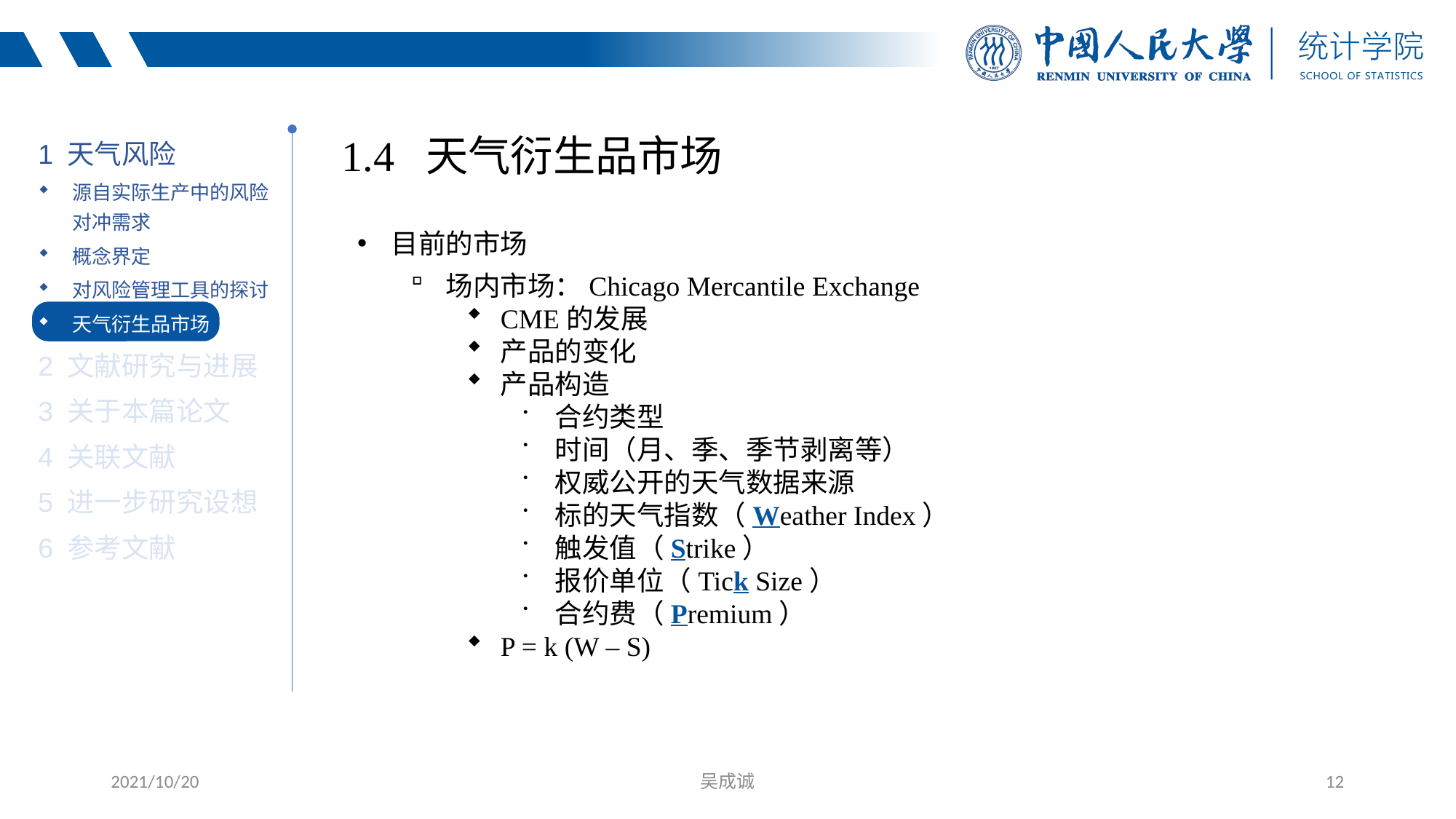

1 天气风险
源自实际生产中的风险对冲需求
概念界定
对风险管理工具的探讨
天气衍生品市场
2 文献研究与进展
3 关于本篇论文
4 关联文献
5 进一步研究设想
6 参考文献
1.4  天气衍生品市场
目前的市场
场内市场：Chicago Mercantile Exchange
CME的发展
产品的变化
产品构造
合约类型
时间（月、季、季节剥离等）
权威公开的天气数据来源
标的天气指数（Weather Index）
触发值（Strike）
报价单位（Tick Size）
合约费（Premium）
P = k (W – S)

2021/10/20
吴成诚
12